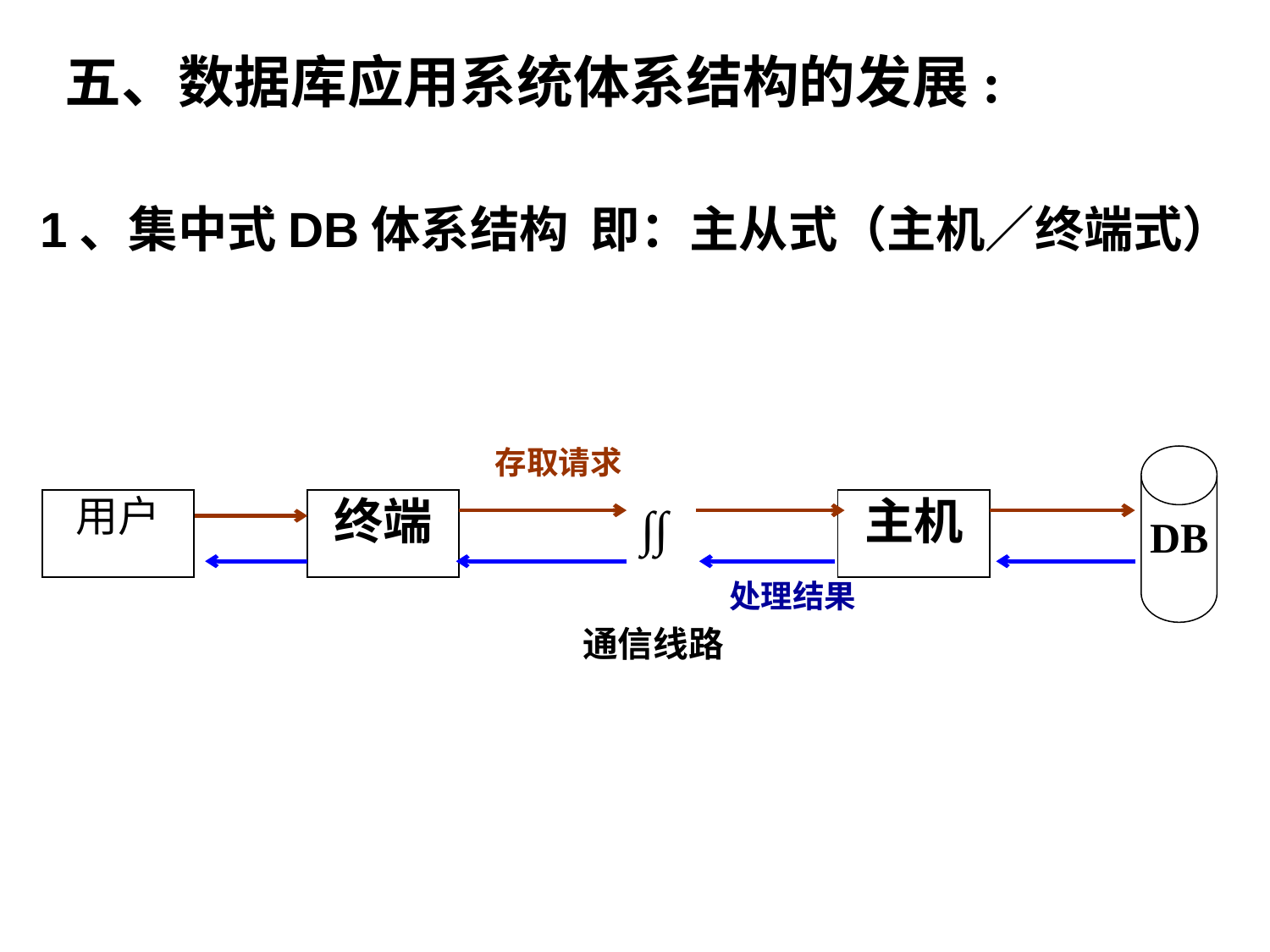

五、数据库应用系统体系结构的发展:

  1、集中式DB体系结构  即：主从式（主机／终端式）
 存取请求

∫∫
DB
终端
主机
用户

    处理结果
通信线路